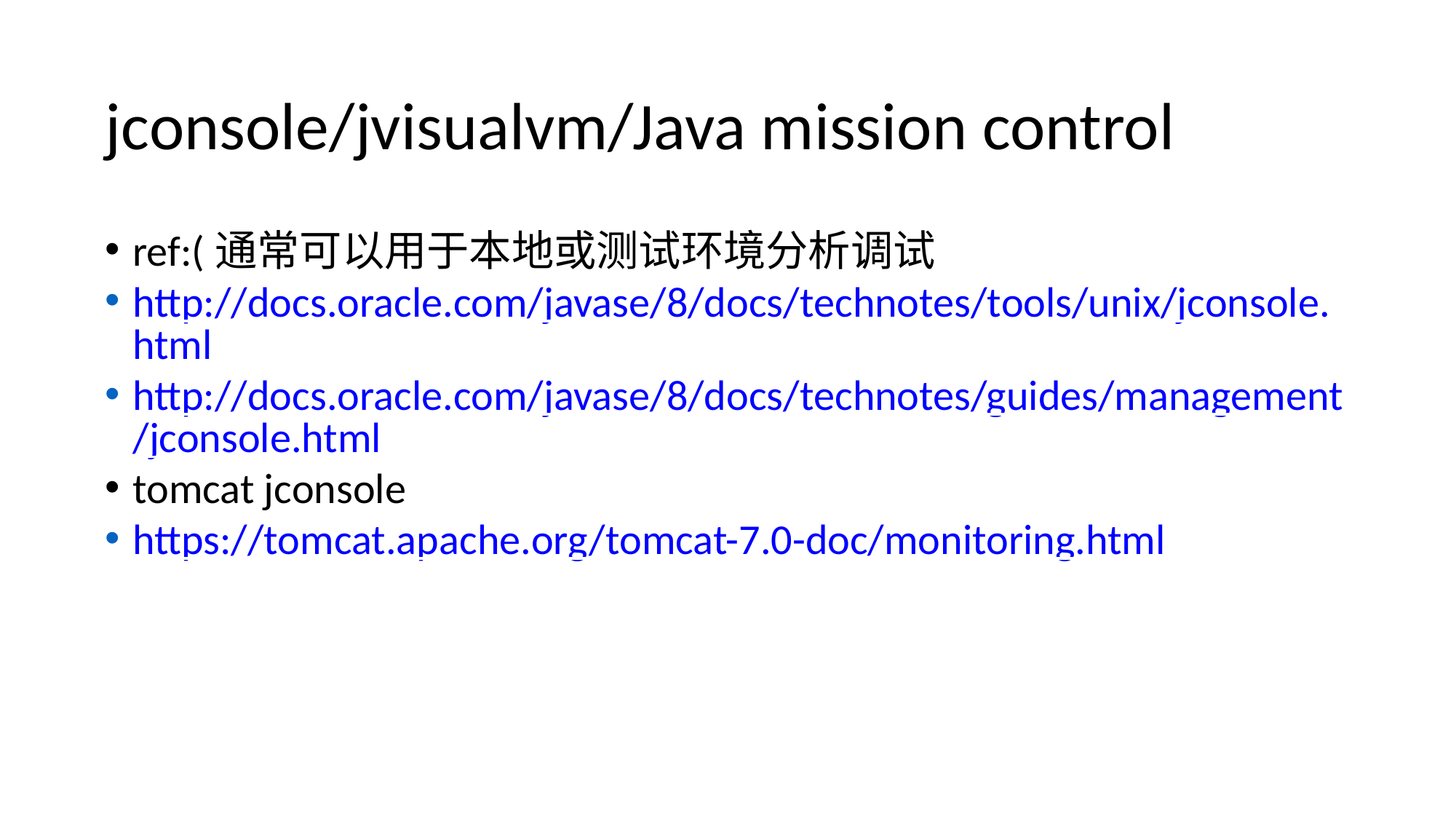

jconsole/jvisualvm/Java mission control
ref:(通常可以用于本地或测试环境分析调试
http://docs.oracle.com/javase/8/docs/technotes/tools/unix/jconsole.html
http://docs.oracle.com/javase/8/docs/technotes/guides/management/jconsole.html
tomcat jconsole
https://tomcat.apache.org/tomcat-7.0-doc/monitoring.html